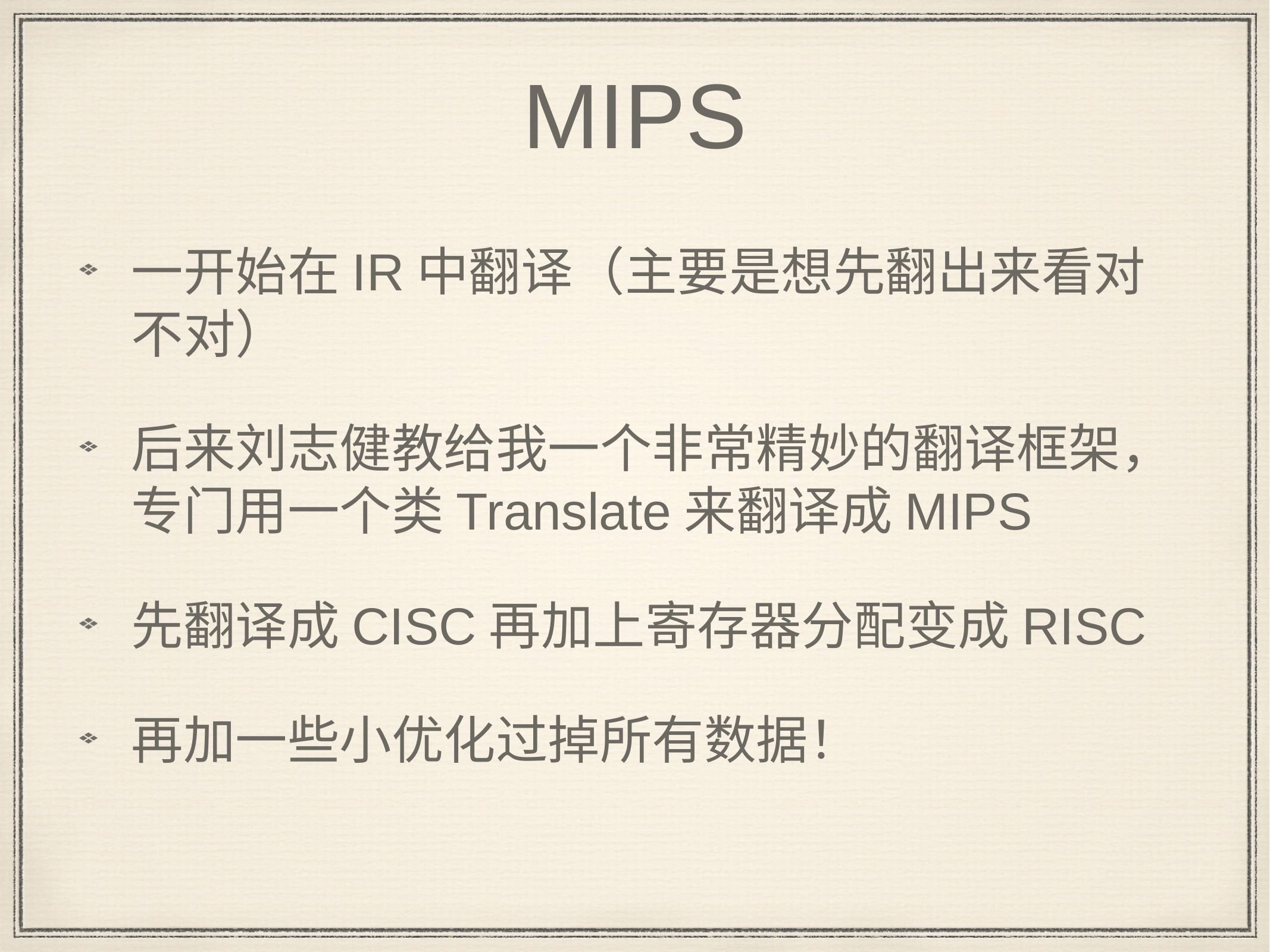

# MIPS
一开始在IR中翻译（主要是想先翻出来看对不对）
后来刘志健教给我一个非常精妙的翻译框架，专门用一个类Translate来翻译成MIPS
先翻译成CISC再加上寄存器分配变成RISC
再加一些小优化过掉所有数据！